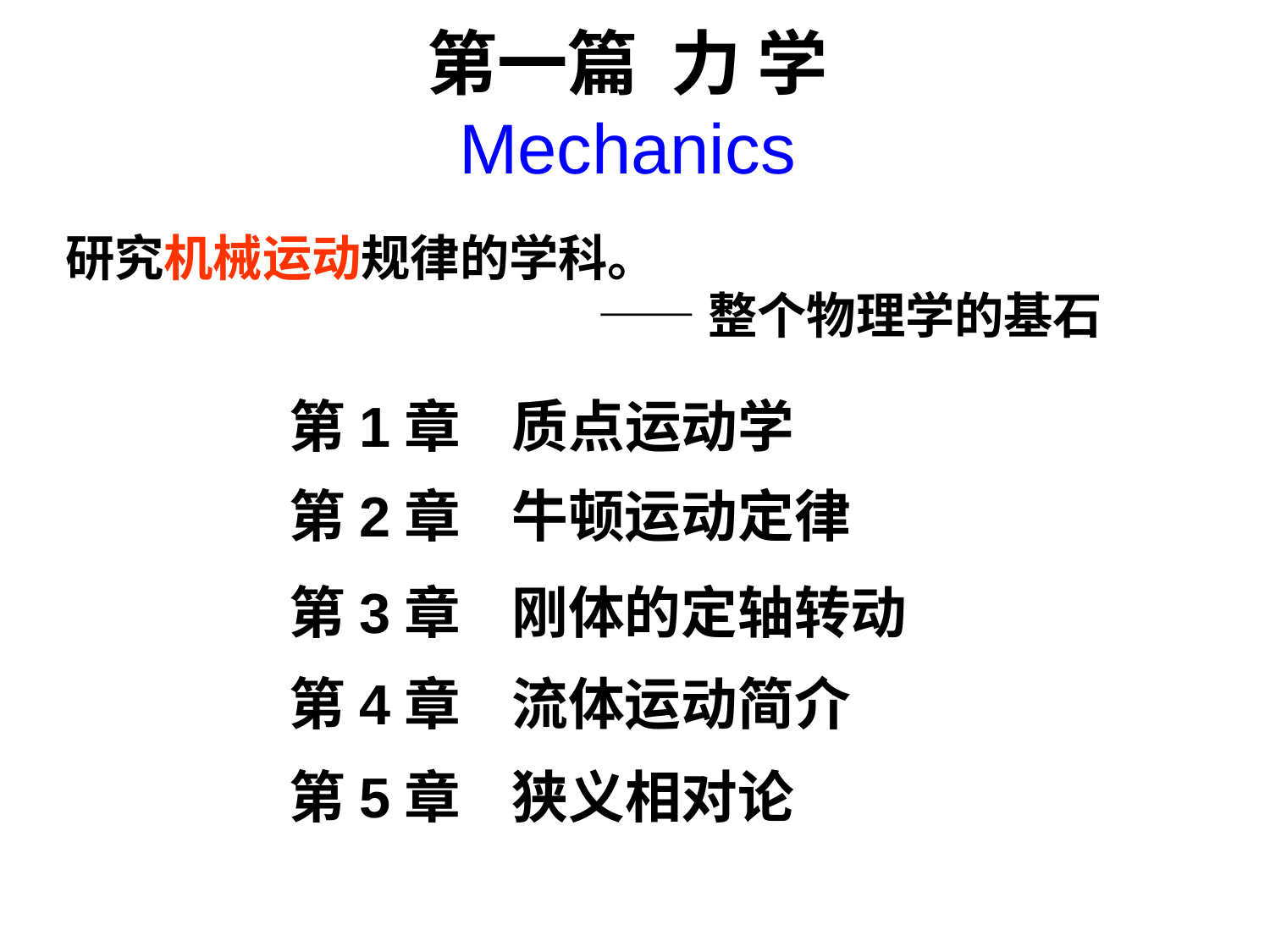

第一篇  力 学 Mechanics
研究机械运动规律的学科。
——整个物理学的基石
第1章    质点运动学
第2章    牛顿运动定律
第3章    刚体的定轴转动
第4章    流体运动简介
第5章    狭义相对论
2